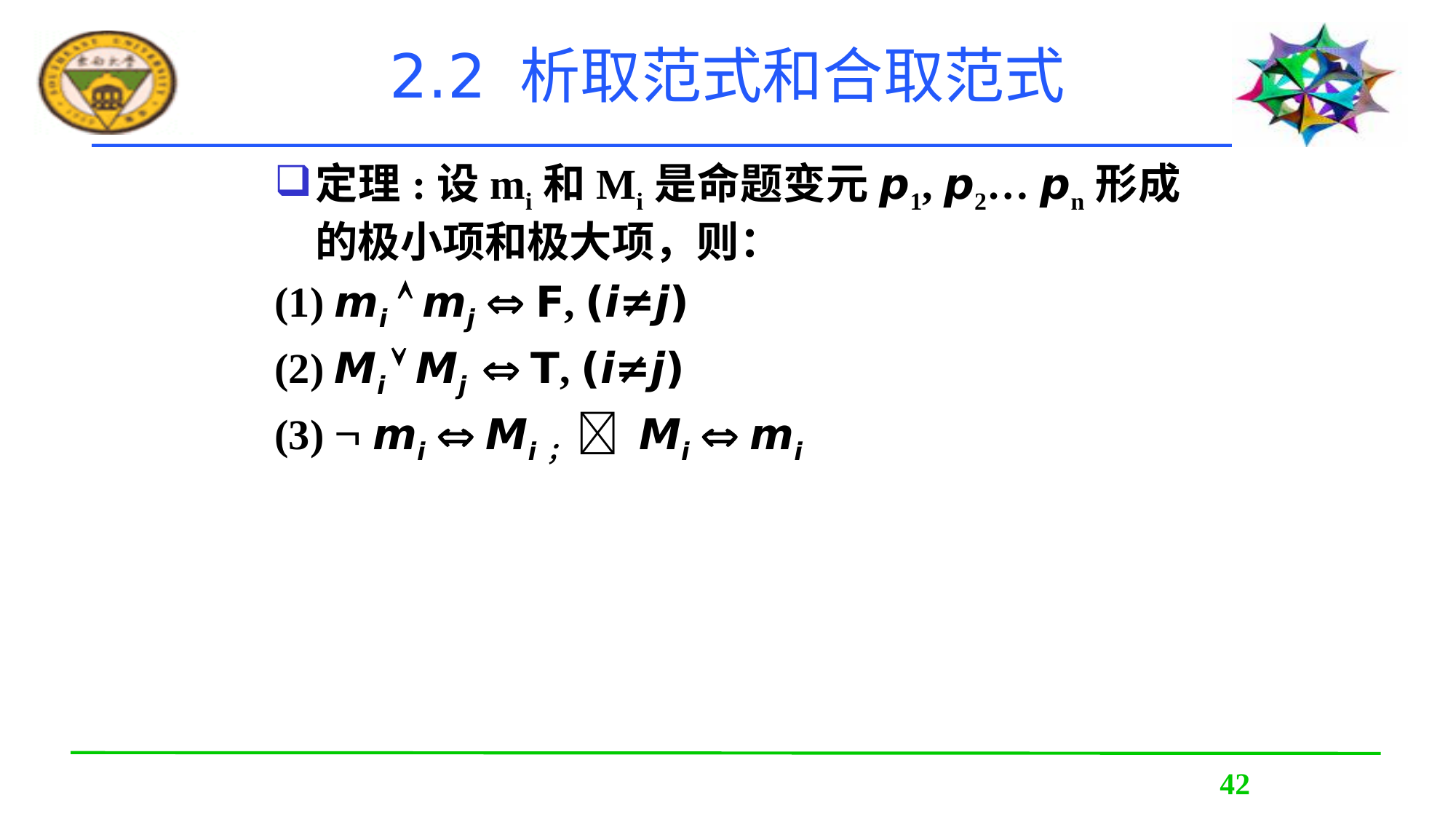

# 2.2 析取范式和合取范式
定理:设mi和Mi是命题变元p1, p2… pn形成的极小项和极大项，则：
(1) mi ∧ mj ⇔ F, (i≠j)
(2) Mi ∨ Mj ⇔ T, (i≠j)
(3) ¬ mi ⇔ Mi； ¬ Mi ⇔ mi